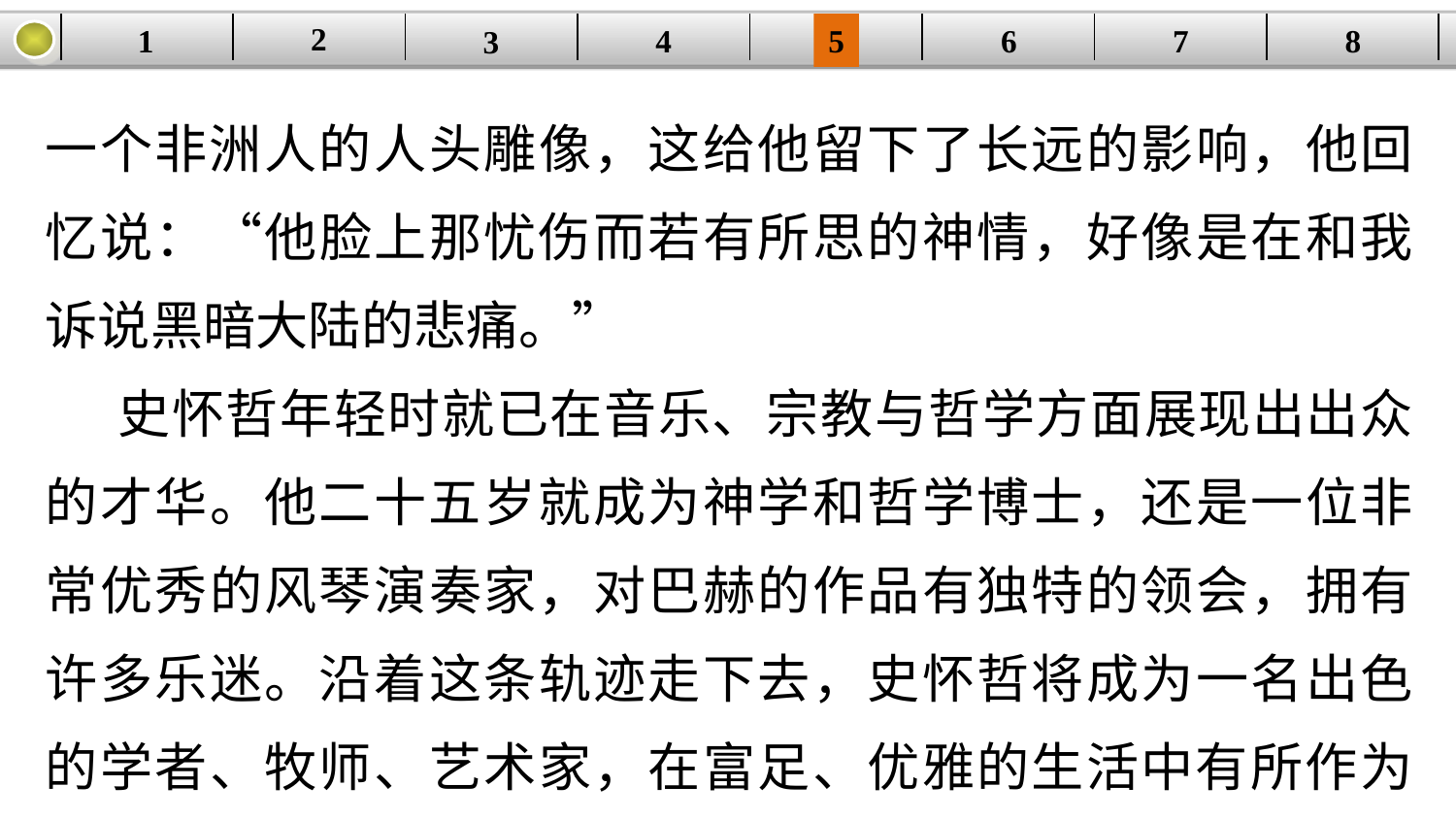

2
1
8
7
6
|  |  |  |  |  |  |  |  |
| --- | --- | --- | --- | --- | --- | --- | --- |
5
4
3

一个非洲人的人头雕像，这给他留下了长远的影响，他回忆说：“他脸上那忧伤而若有所思的神情，好像是在和我诉说黑暗大陆的悲痛。”
史怀哲年轻时就已在音乐、宗教与哲学方面展现出出众的才华。他二十五岁就成为神学和哲学博士，还是一位非常优秀的风琴演奏家，对巴赫的作品有独特的领会，拥有许多乐迷。沿着这条轨迹走下去，史怀哲将成为一名出色的学者、牧师、艺术家，在富足、优雅的生活中有所作为地度过一生，